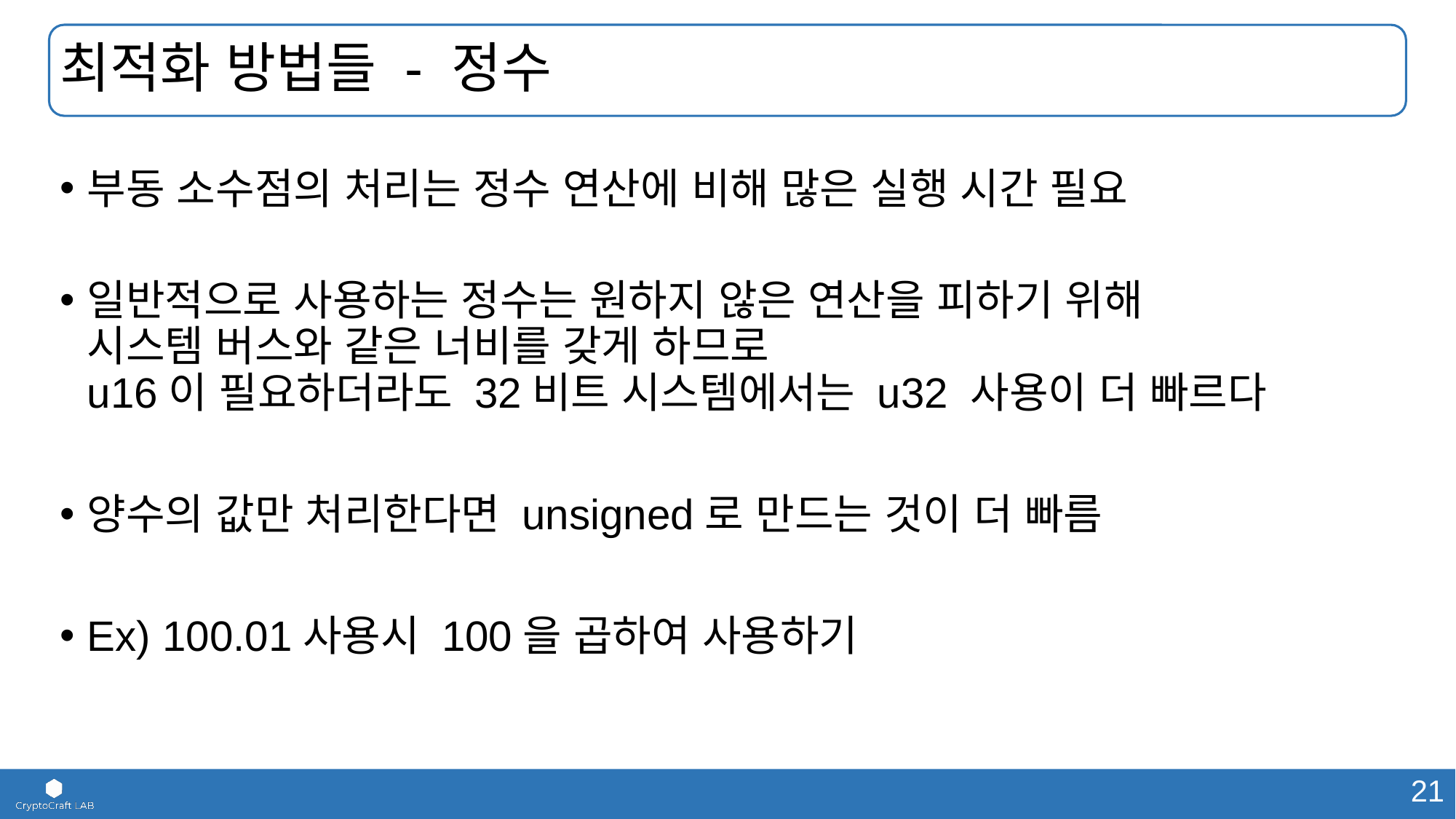

# 최적화 방법들 - 정수
부동 소수점의 처리는 정수 연산에 비해 많은 실행 시간 필요
일반적으로 사용하는 정수는 원하지 않은 연산을 피하기 위해
시스템 버스와 같은 너비를 갖게 하므로
u16이 필요하더라도 32비트 시스템에서는 u32 사용이 더 빠르다

양수의 값만 처리한다면 unsigned로 만드는 것이 더 빠름

Ex) 100.01사용시 100을 곱하여 사용하기